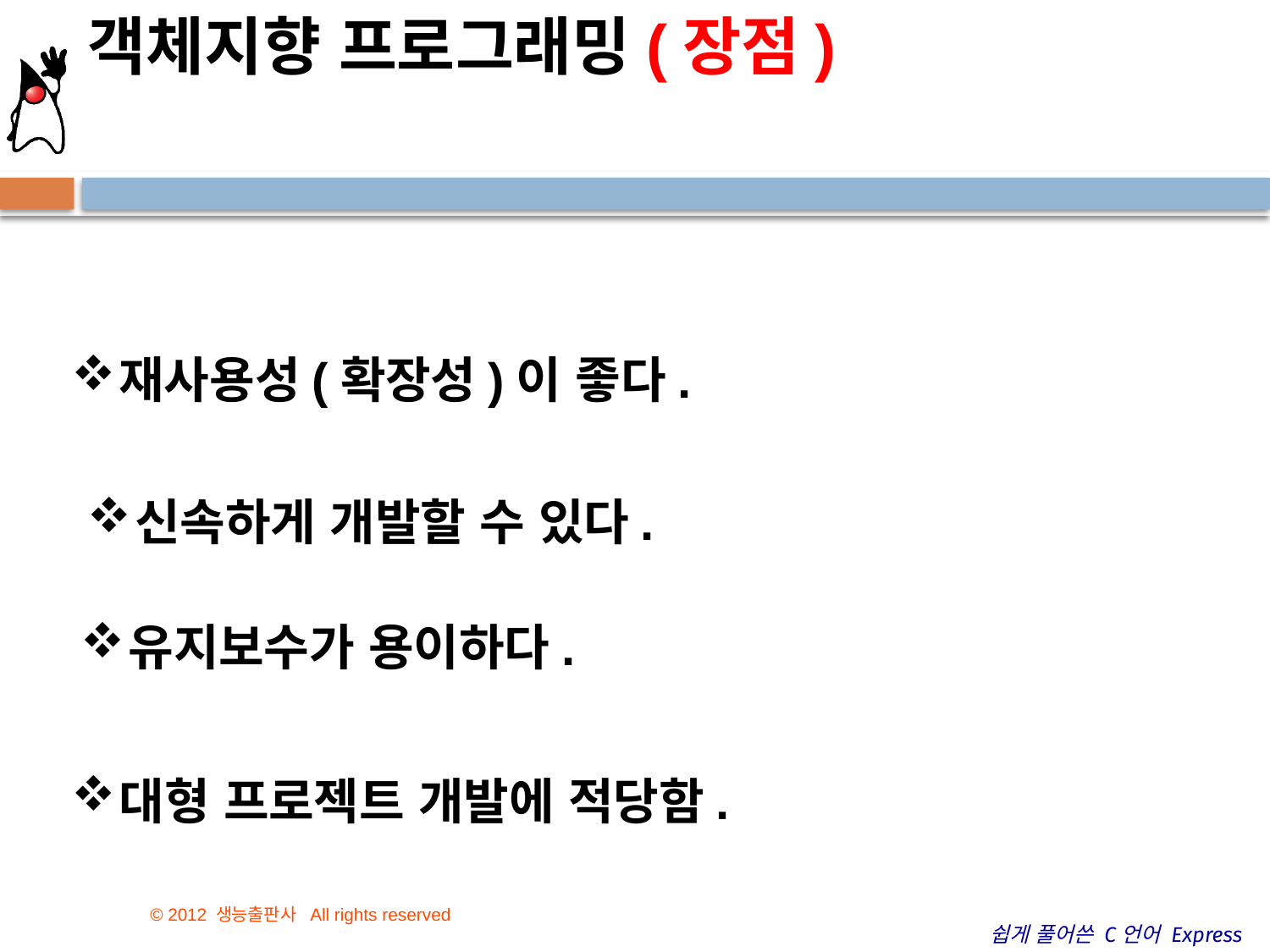

객체지향 프로그래밍(장점)
재사용성(확장성)이 좋다.
신속하게 개발할 수 있다.
유지보수가 용이하다.
대형 프로젝트 개발에 적당함.